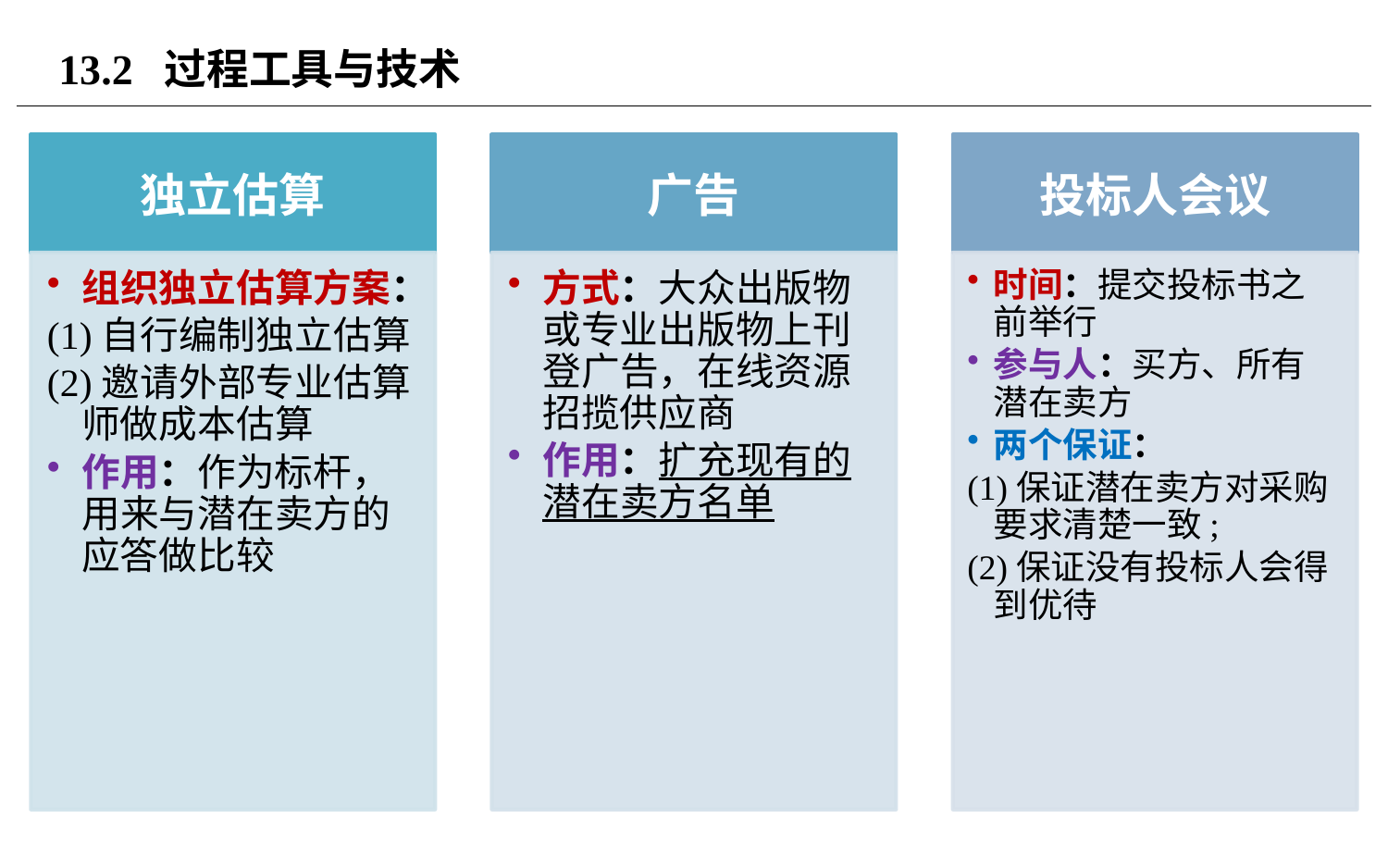

# 13.2  过程工具与技术
独立估算
组织独立估算方案：
(1)自行编制独立估算
(2)邀请外部专业估算师做成本估算
作用：作为标杆，用来与潜在卖方的应答做比较
广告
方式：大众出版物或专业出版物上刊登广告，在线资源招揽供应商
作用：扩充现有的潜在卖方名单
投标人会议
时间：提交投标书之前举行
参与人：买方、所有潜在卖方
两个保证：
(1)保证潜在卖方对采购要求清楚一致;
(2)保证没有投标人会得到优待